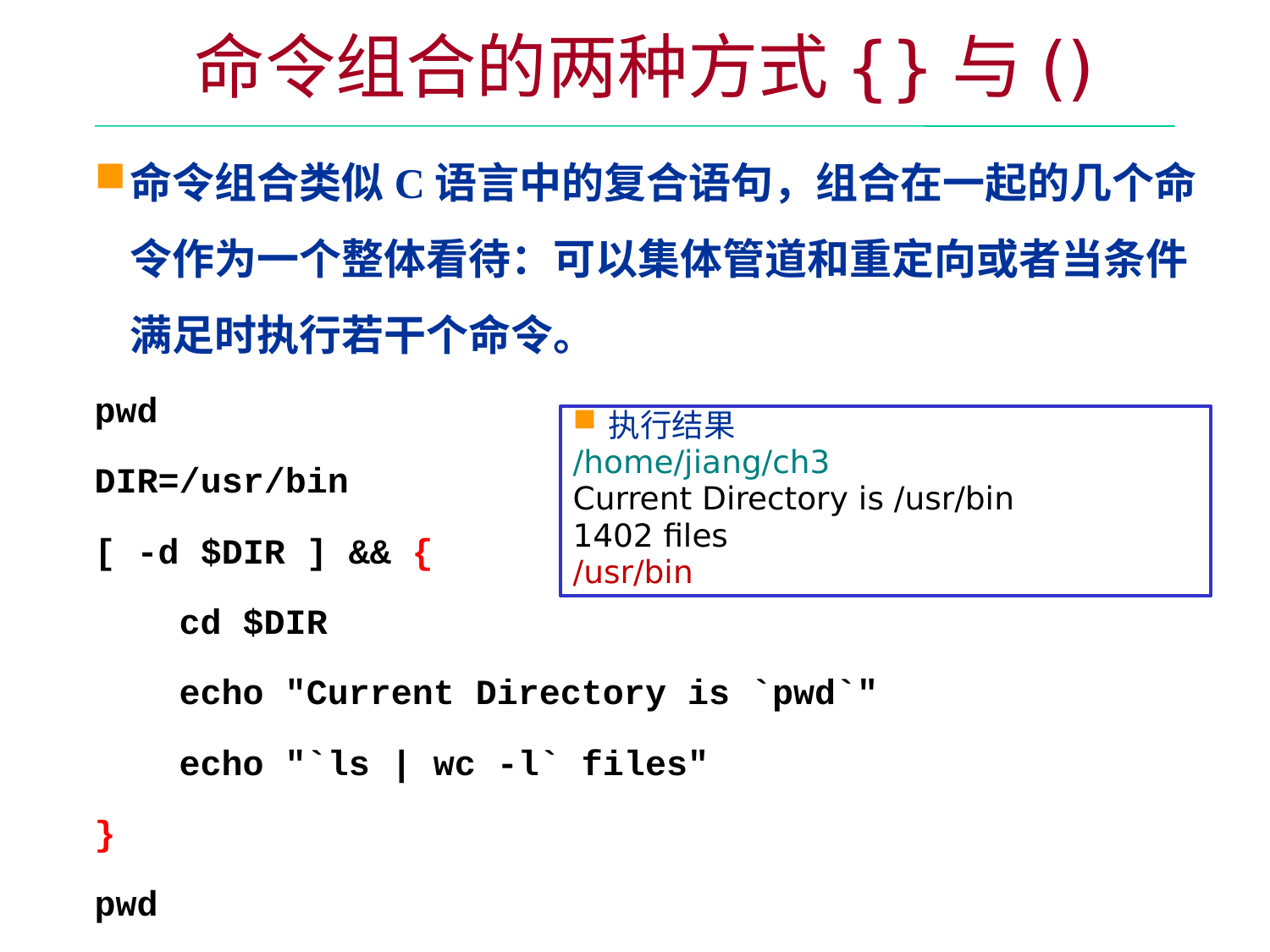

命令组合的两种方式{}与()
命令组合类似C语言中的复合语句，组合在一起的几个命令作为一个整体看待：可以集体管道和重定向或者当条件满足时执行若干个命令。
pwd
DIR=/usr/bin
[ -d $DIR ] && {
    cd $DIR
    echo "Current Directory is `pwd`"
    echo "`ls | wc -l` files"
}
pwd
执行结果
/home/jiang/ch3
Current Directory is /usr/bin
1402 files
/usr/bin